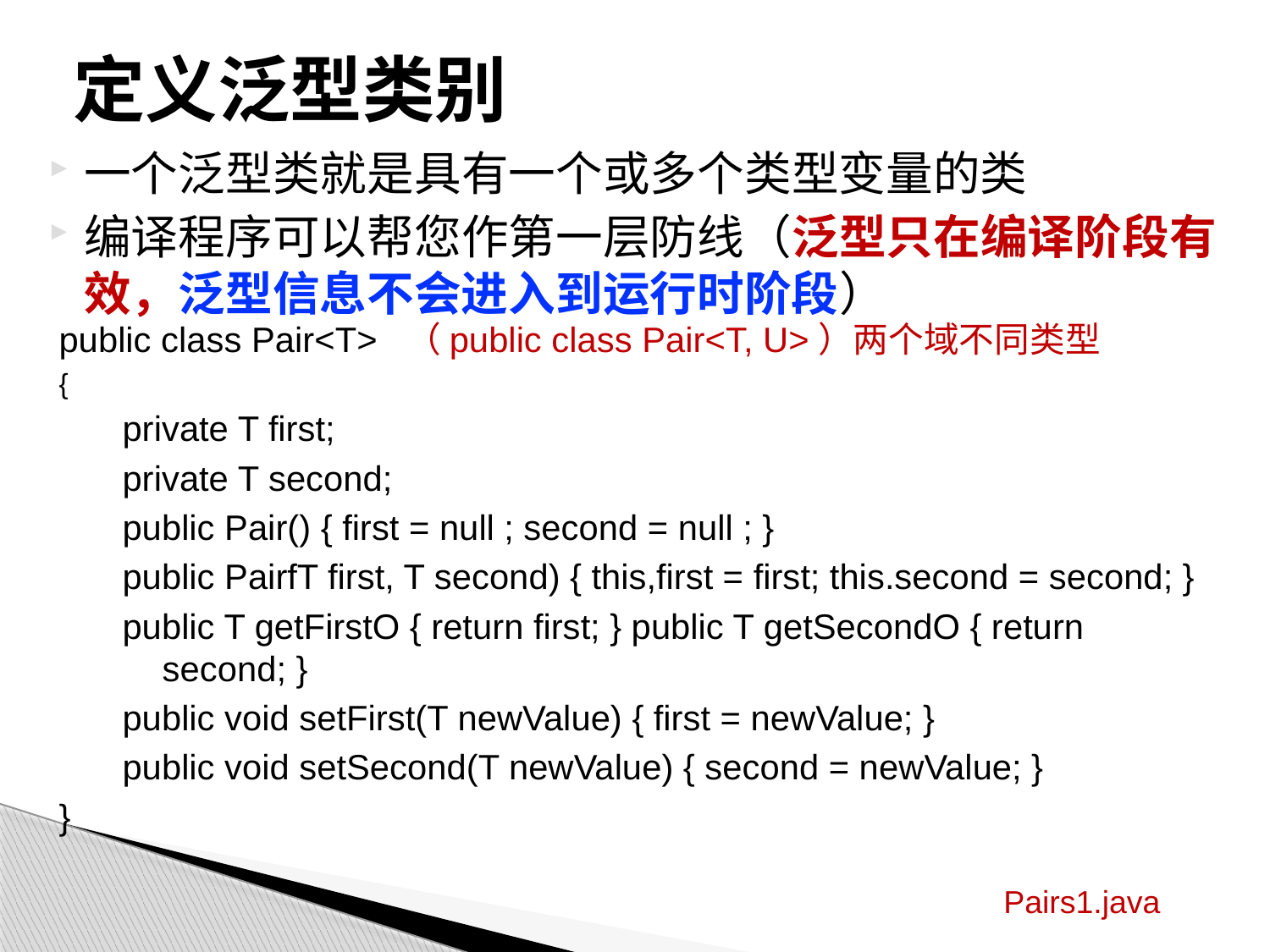

# 定义泛型类别
一个泛型类就是具有一个或多个类型变量的类
编译程序可以帮您作第一层防线（泛型只在编译阶段有效，泛型信息不会进入到运行时阶段）
public class Pair<T>  （public class Pair<T, U>）两个域不同类型
{
private T first;
private T second;
public Pair() { first = null ; second = null ; }
public PairfT first, T second) { this,first = first; this.second = second; }
public T getFirstO { return first; } public T getSecondO { return second; }
public void setFirst(T newValue) { first = newValue; }
public void setSecond(T newValue) { second = newValue; }
}
Pairs1.java